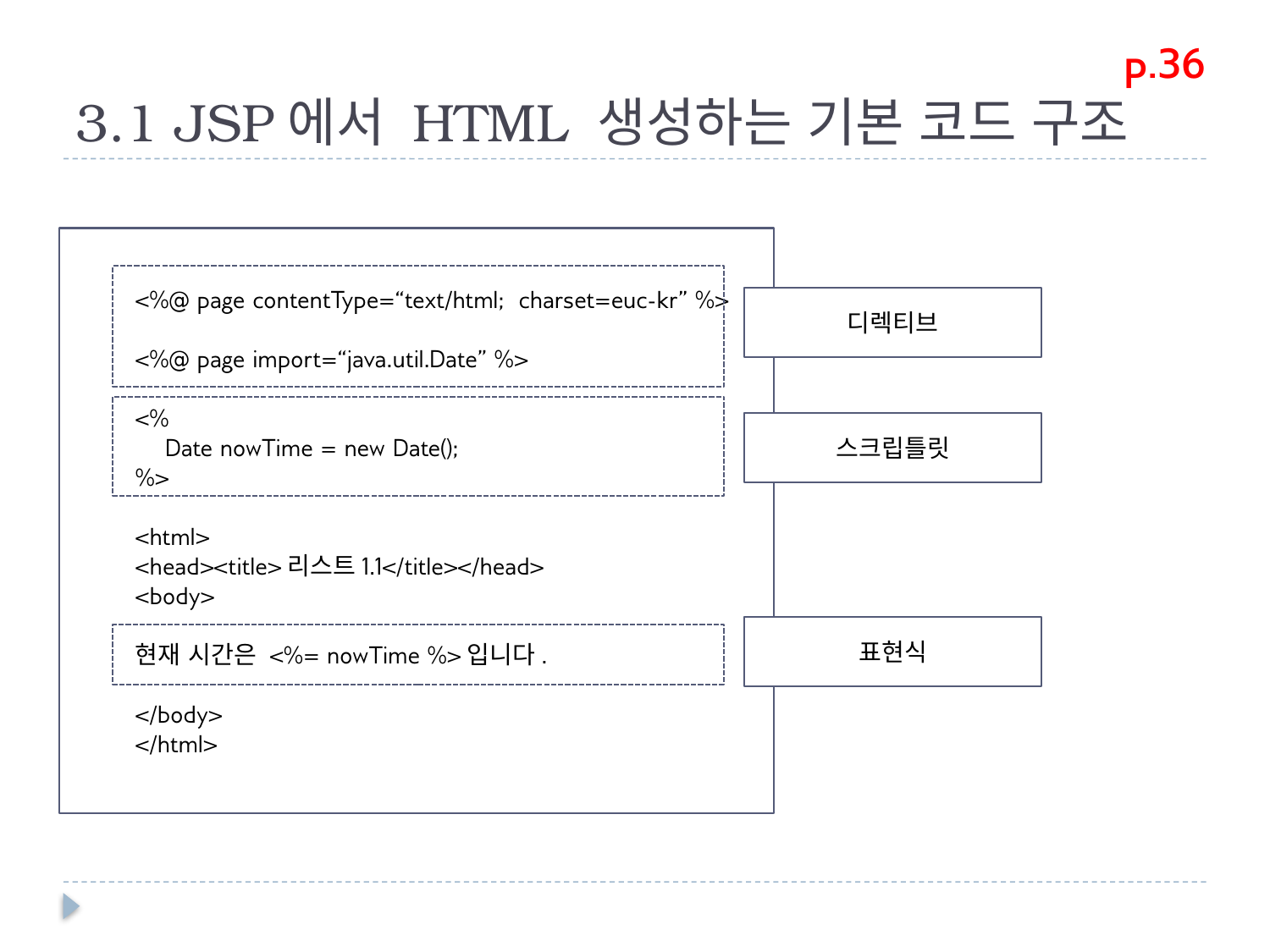

# 3.1 JSP에서 HTML 생성하는 기본 코드 구조
p.36
<%@ page contentType=“text/html;  charset=euc-kr” %>

<%@ page import=“java.util.Date” %>

<%
    Date nowTime = new Date();
%>

<html>
<head><title>리스트1.1</title></head>
<body>

현재 시간은 <%= nowTime %>입니다.

</body>
</html>

디렉티브

스크립틀릿
표현식